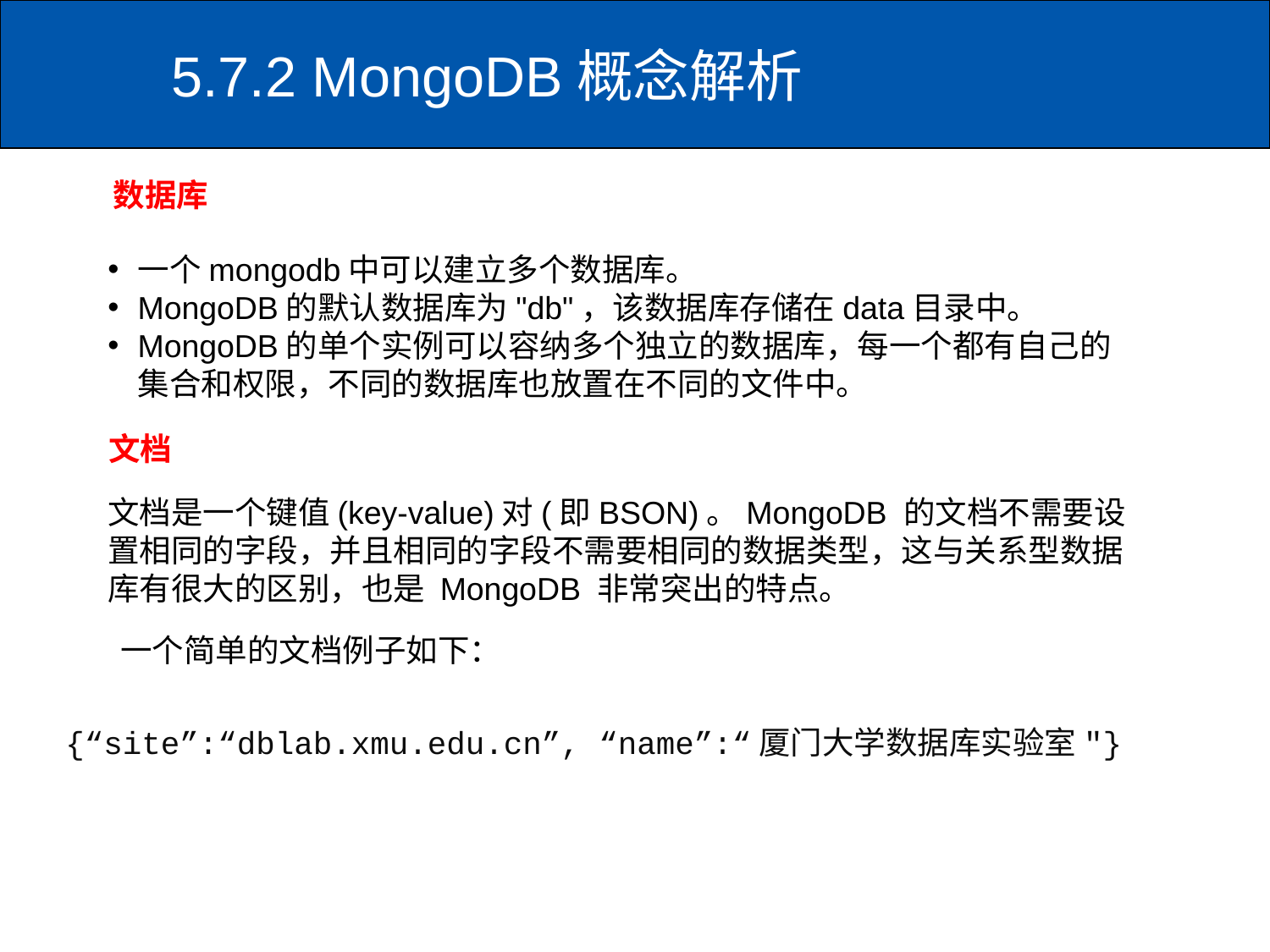

5.7.2 MongoDB概念解析
数据库
一个mongodb中可以建立多个数据库。
MongoDB的默认数据库为"db"，该数据库存储在data目录中。
MongoDB的单个实例可以容纳多个独立的数据库，每一个都有自己的集合和权限，不同的数据库也放置在不同的文件中。
文档
文档是一个键值(key-value)对(即BSON)。MongoDB 的文档不需要设置相同的字段，并且相同的字段不需要相同的数据类型，这与关系型数据库有很大的区别，也是 MongoDB 非常突出的特点。
一个简单的文档例子如下：
{“site”:“dblab.xmu.edu.cn”, “name”:“厦门大学数据库实验室"}